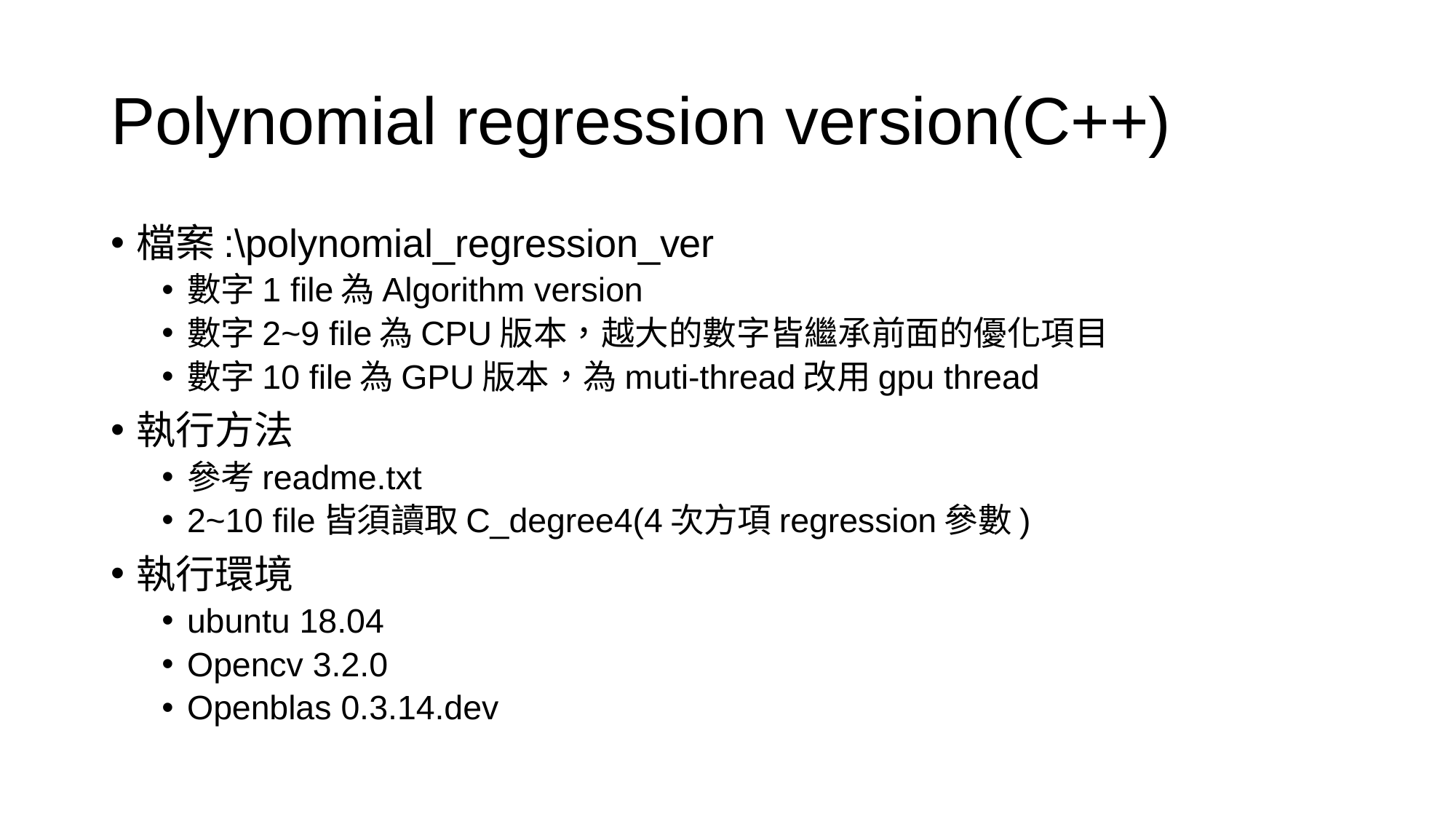

# Polynomial regression version(C++)
檔案:\polynomial_regression_ver
數字1 file為Algorithm version
數字2~9 file為CPU版本，越大的數字皆繼承前面的優化項目
數字10 file為GPU版本，為muti-thread改用gpu thread
執行方法
參考readme.txt
2~10 file皆須讀取C_degree4(4次方項regression參數)
執行環境
ubuntu 18.04
Opencv 3.2.0
Openblas 0.3.14.dev